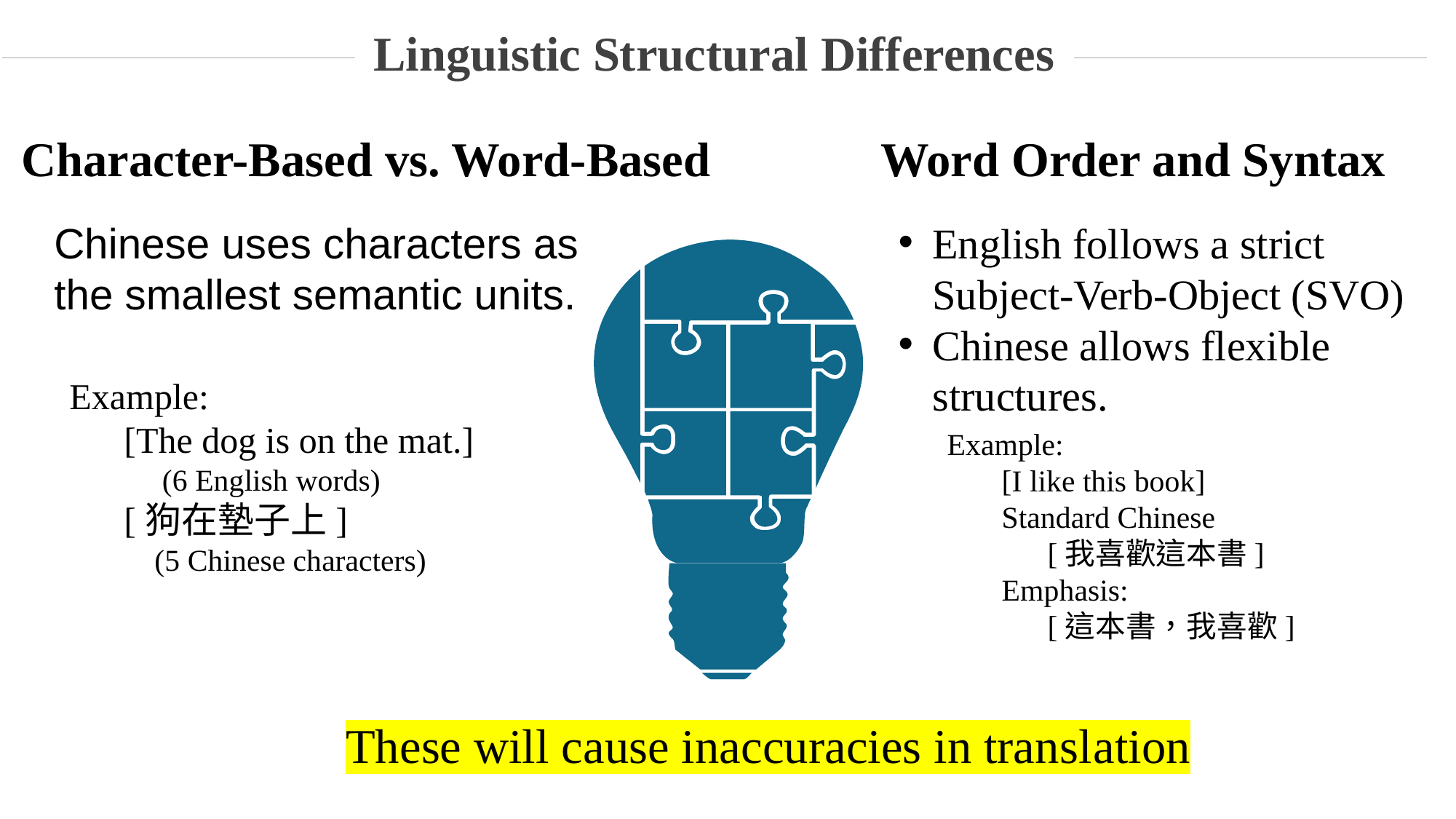

Linguistic Structural Differences
Word Order and Syntax
Character-Based vs. Word-Based
English follows a strict Subject-Verb-Object (SVO)
Chinese allows flexible structures.
Chinese uses characters as the smallest semantic units.

Example:
[The dog is on the mat.]
     (6 English words)
[狗在墊子上]
    (5 Chinese characters)
Example:
[I like this book]
Standard Chinese
      [我喜歡這本書]
Emphasis:
      [這本書，我喜歡]
These will cause inaccuracies in translation